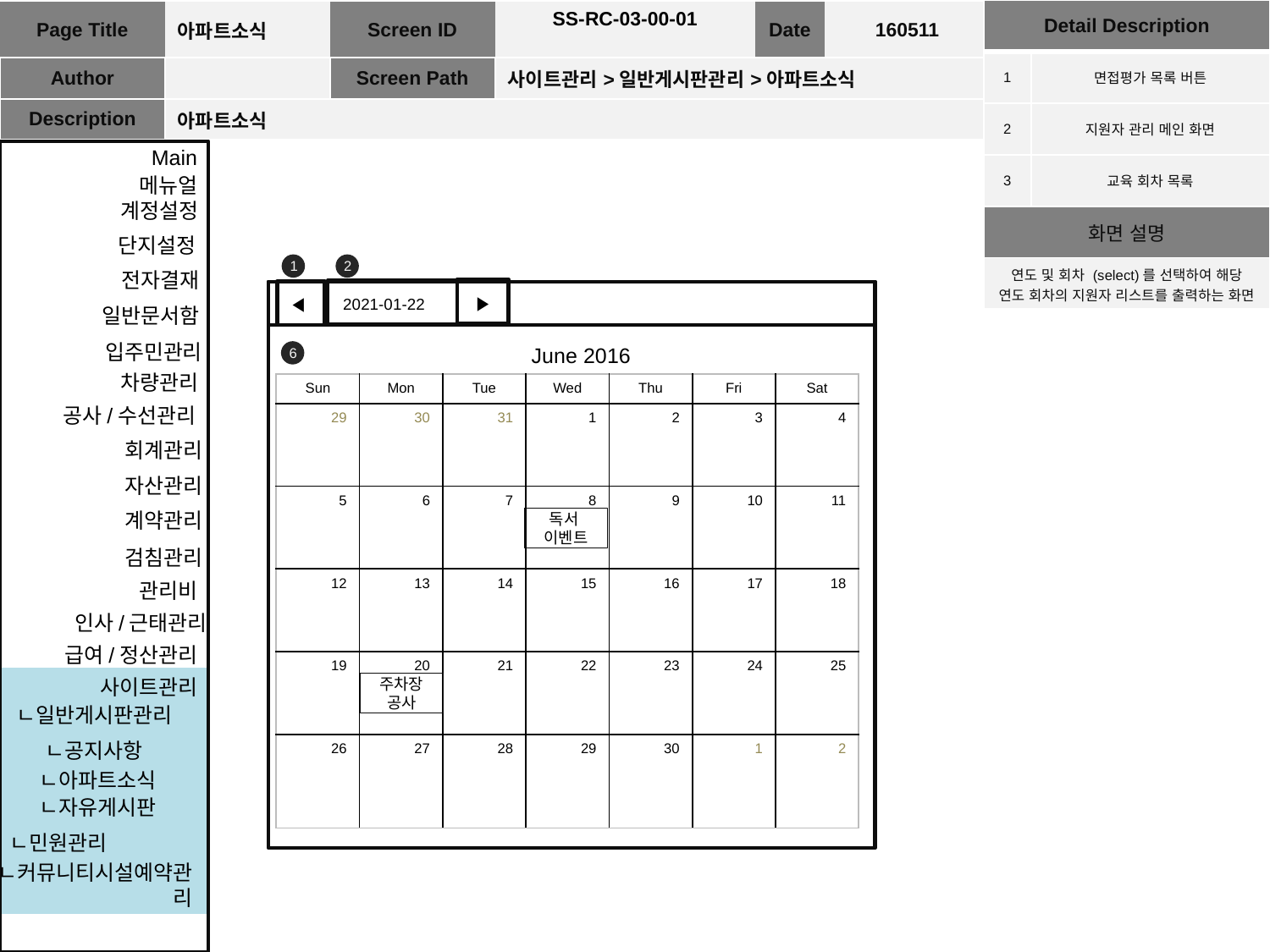

| Detail Description |  |
| --- | --- |
| 1 | 면접평가 목록 버튼 |
| 2 | 지원자 관리 메인 화면 |
| 3 | 교육 회차 목록 |
| 화면 설명 |  |
| 연도 및 회차 (select)를 선택하여 해당 연도 회차의 지원자 리스트를 출력하는 화면 |  |
| Page Title | 아파트소식 | Screen ID | SS-RC-03-00-01 | Date | 160511 |
| --- | --- | --- | --- | --- | --- |
| Author |  | Screen Path | 사이트관리>일반게시판관리>아파트소식 |  |  |
| Description | 아파트소식 |  |  |  |  |
Main

메뉴얼
계정설정
단지설정
2

1

전자결재

▶
◀
2021-01-22
일반문서함
입주민관리
June 2016
6

차량관리
| Sun | Mon | Tue | Wed | Thu | Fri | Sat |
| --- | --- | --- | --- | --- | --- | --- |
| 29 | 30 | 31 | 1 | 2 | 3 | 4 |
| 5 | 6 | 7 | 8 | 9 | 10 | 11 |
| 12 | 13 | 14 | 15 | 16 | 17 | 18 |
| 19 | 20 | 21 | 22 | 23 | 24 | 25 |
| 26 | 27 | 28 | 29 | 30 | 1 | 2 |
공사/수선관리
회계관리
자산관리
계약관리
독서
이벤트
검침관리
관리비
인사/근태관리
급여/정산관리

사이트관리
주차장
공사
ㄴ일반게시판관리
ㄴ공지사항
ㄴ아파트소식
ㄴ자유게시판
ㄴ민원관리
ㄴ커뮤니티시설예약관리